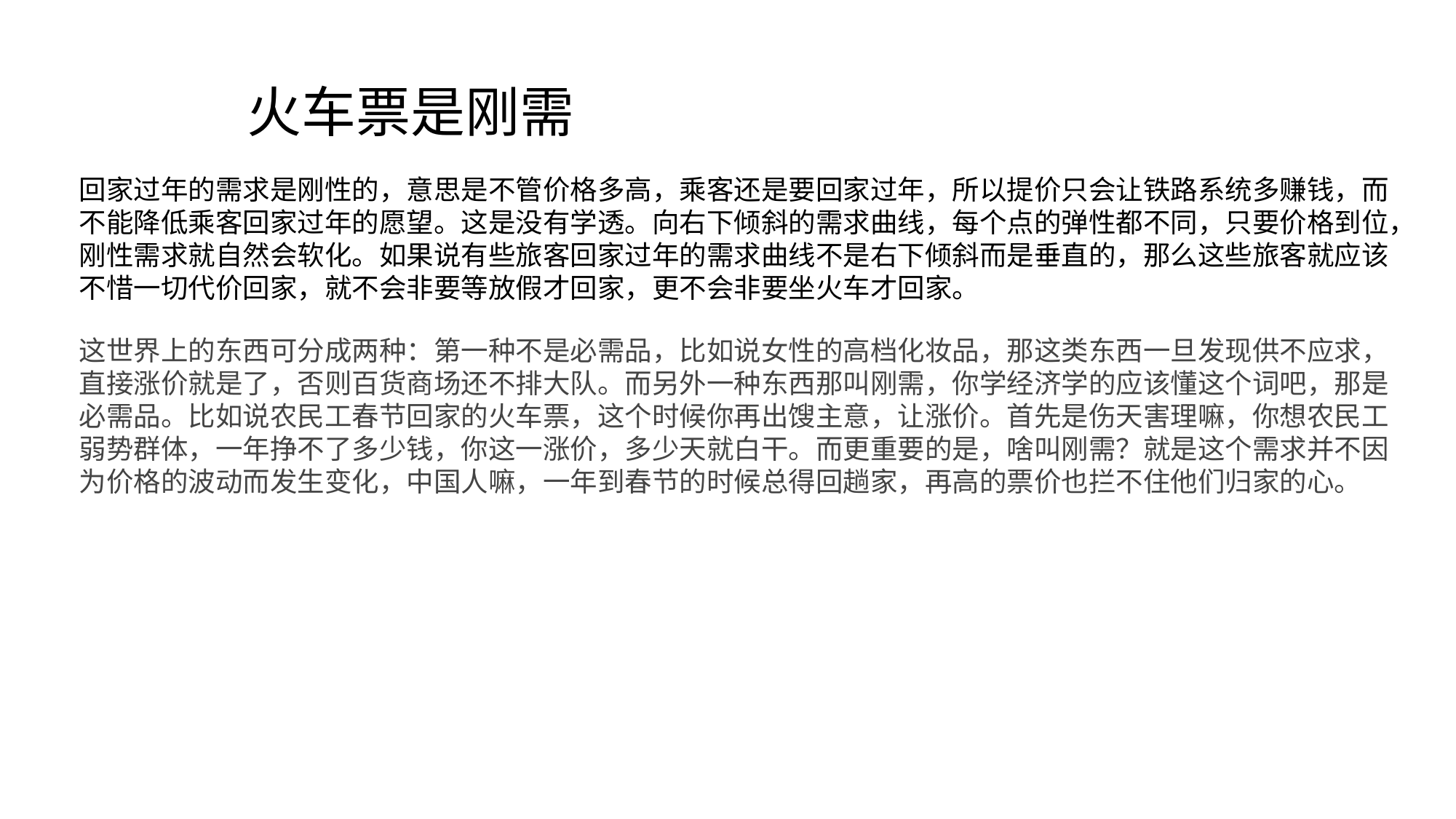

火车票是刚需
回家过年的需求是刚性的，意思是不管价格多高，乘客还是要回家过年，所以提价只会让铁路系统多赚钱，而不能降低乘客回家过年的愿望。这是没有学透。向右下倾斜的需求曲线，每个点的弹性都不同，只要价格到位，刚性需求就自然会软化。如果说有些旅客回家过年的需求曲线不是右下倾斜而是垂直的，那么这些旅客就应该不惜一切代价回家，就不会非要等放假才回家，更不会非要坐火车才回家。
这世界上的东西可分成两种：第一种不是必需品，比如说女性的高档化妆品，那这类东西一旦发现供不应求，直接涨价就是了，否则百货商场还不排大队。而另外一种东西那叫刚需，你学经济学的应该懂这个词吧，那是必需品。比如说农民工春节回家的火车票，这个时候你再出馊主意，让涨价。首先是伤天害理嘛，你想农民工弱势群体，一年挣不了多少钱，你这一涨价，多少天就白干。而更重要的是，啥叫刚需？就是这个需求并不因为价格的波动而发生变化，中国人嘛，一年到春节的时候总得回趟家，再高的票价也拦不住他们归家的心。